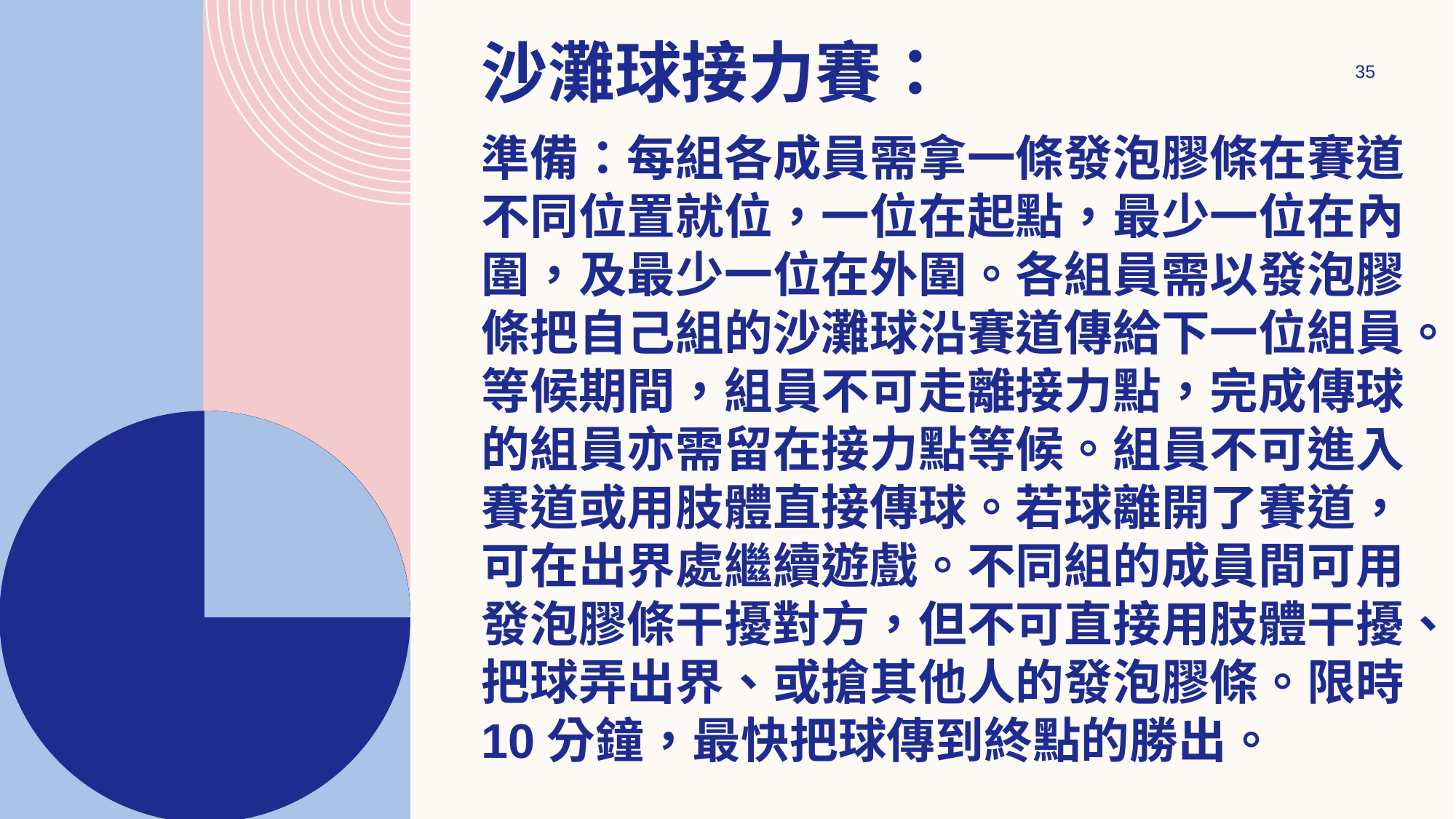

# 沙灘球接力賽：
35
準備：每組各成員需拿一條發泡膠條在賽道不同位置就位，一位在起點，最少一位在內圍，及最少一位在外圍。各組員需以發泡膠條把自己組的沙灘球沿賽道傳給下一位組員。等候期間，組員不可走離接力點，完成傳球的組員亦需留在接力點等候。組員不可進入賽道或用肢體直接傳球。若球離開了賽道，可在出界處繼續遊戲。不同組的成員間可用發泡膠條干擾對方，但不可直接用肢體干擾、把球弄出界、或搶其他人的發泡膠條。限時10分鐘，最快把球傳到終點的勝出。